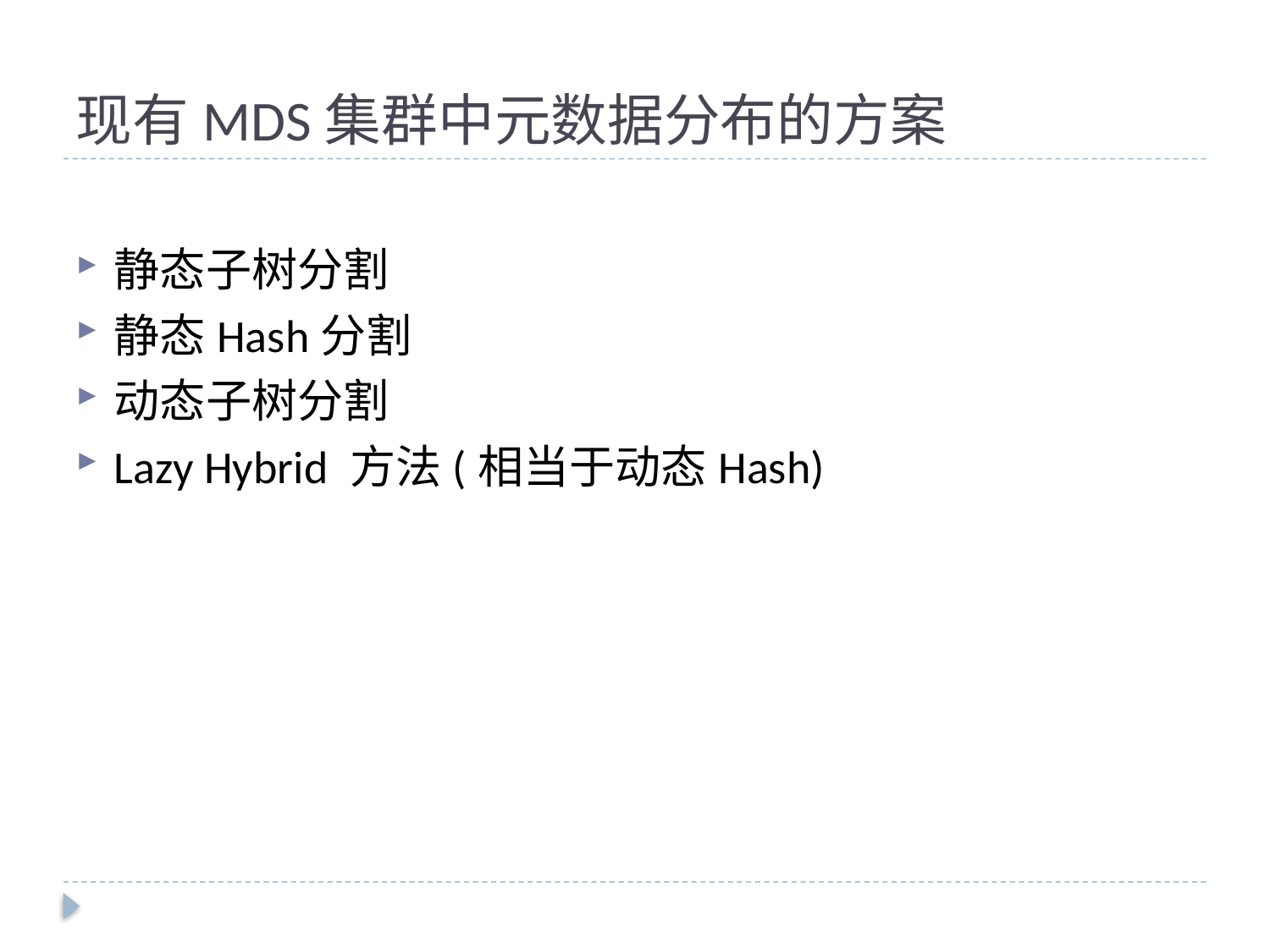

# 现有MDS集群中元数据分布的方案

静态子树分割
静态Hash分割
动态子树分割
Lazy Hybrid 方法(相当于动态Hash)